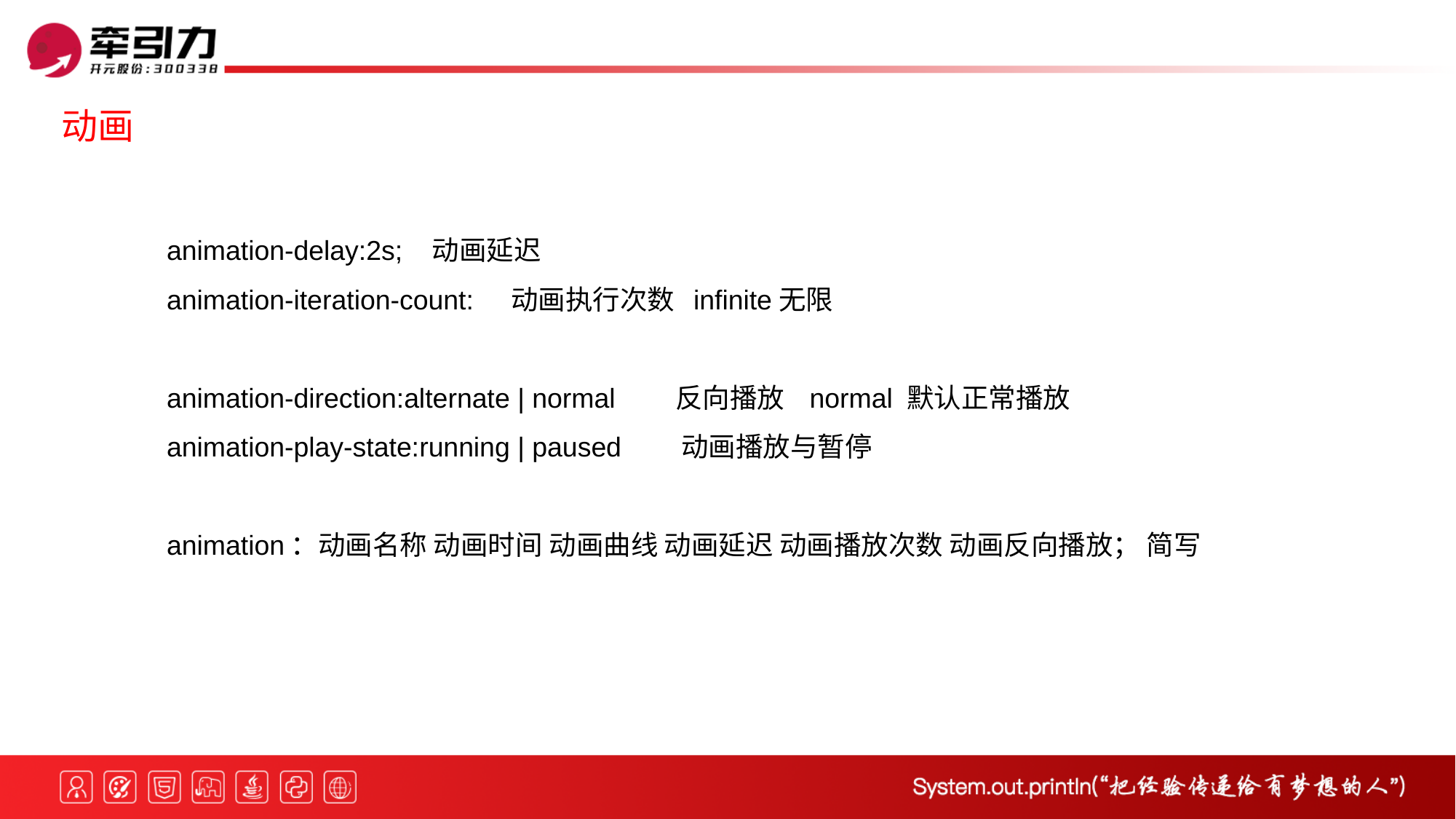

动画
animation-delay:2s;   动画延迟
animation-iteration-count:    动画执行次数  infinite无限

animation-direction:alternate | normal       反向播放   normal 默认正常播放
animation-play-state:running | paused       动画播放与暂停

animation：动画名称 动画时间 动画曲线 动画延迟 动画播放次数 动画反向播放； 简写